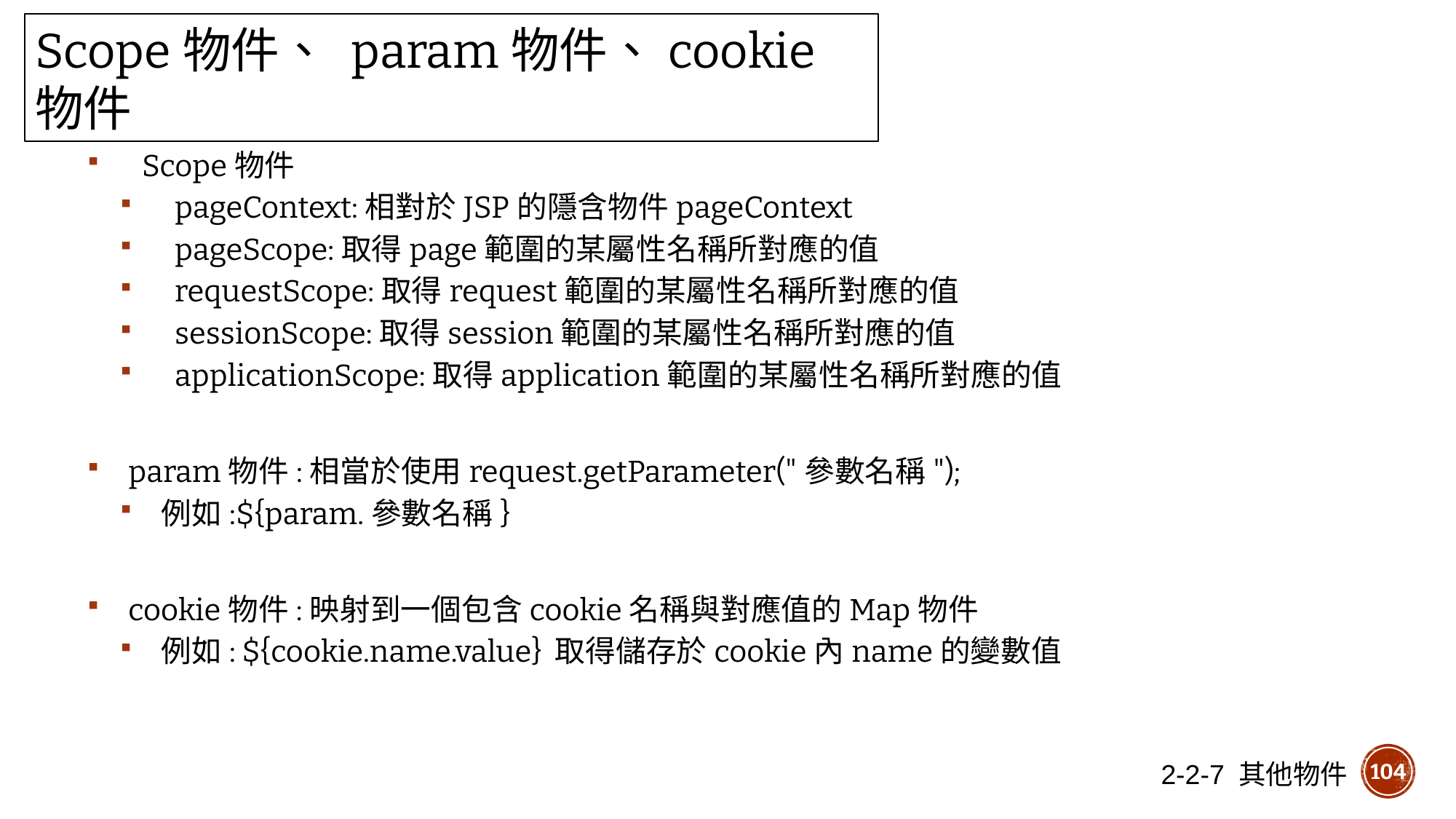

Scope物件、 param物件、cookie物件
Scope物件
pageContext:相對於JSP的隱含物件pageContext
pageScope:取得page範圍的某屬性名稱所對應的值
requestScope:取得request範圍的某屬性名稱所對應的值
sessionScope:取得session範圍的某屬性名稱所對應的值
applicationScope:取得application範圍的某屬性名稱所對應的值

param物件:相當於使用request.getParameter("參數名稱");
例如:${param.參數名稱}

cookie物件:映射到一個包含cookie名稱與對應值的Map物件
例如: ${cookie.name.value} 取得儲存於cookie內name的變數值

104
2-2-7 其他物件